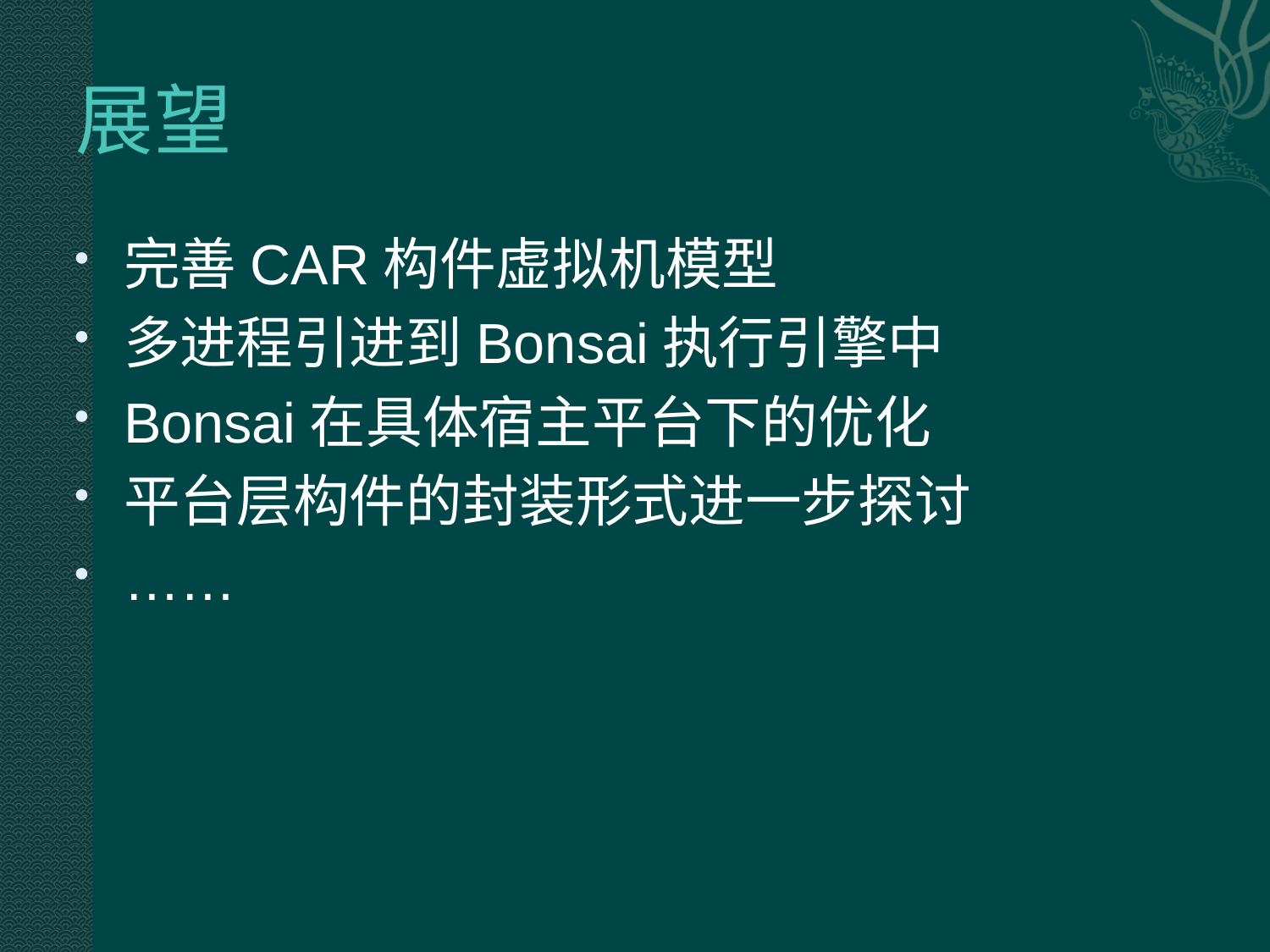

# 展望
完善CAR构件虚拟机模型
多进程引进到Bonsai执行引擎中
Bonsai在具体宿主平台下的优化
平台层构件的封装形式进一步探讨
……